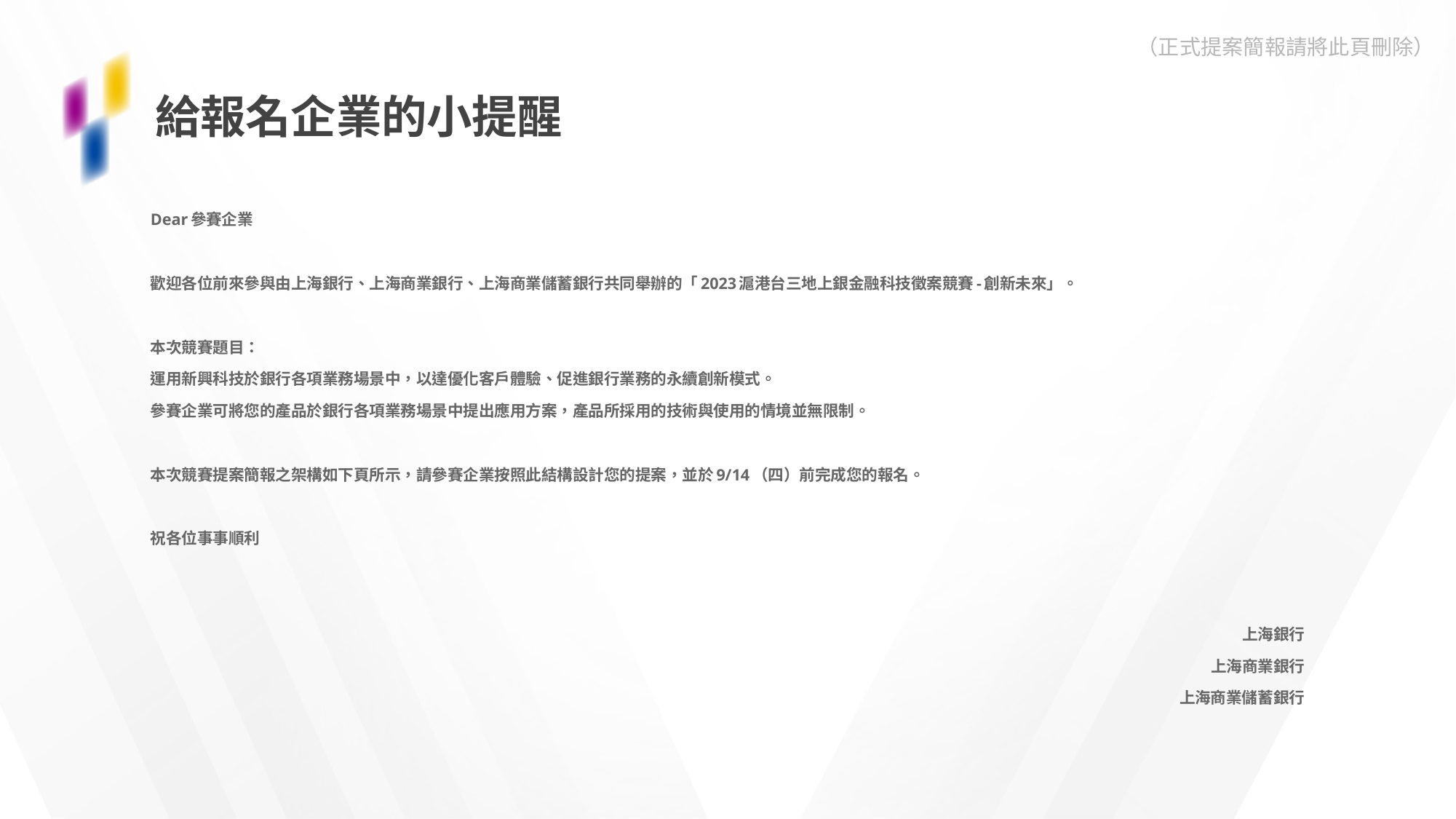

（正式提案簡報請將此頁刪除）
# 給報名企業的小提醒
Dear參賽企業

歡迎各位前來參與由上海銀行、上海商業銀行、上海商業儲蓄銀行共同舉辦的「2023滬港台三地上銀金融科技徵案競賽-創新未來」。

本次競賽題目：
運用新興科技於銀行各項業務場景中，以達優化客戶體驗、促進銀行業務的永續創新模式。
參賽企業可將您的產品於銀行各項業務場景中提出應用方案，產品所採用的技術與使用的情境並無限制。

本次競賽提案簡報之架構如下頁所示，請參賽企業按照此結構設計您的提案，並於9/14（四）前完成您的報名。

祝各位事事順利

							上海銀行
							上海商業銀行
							上海商業儲蓄銀行